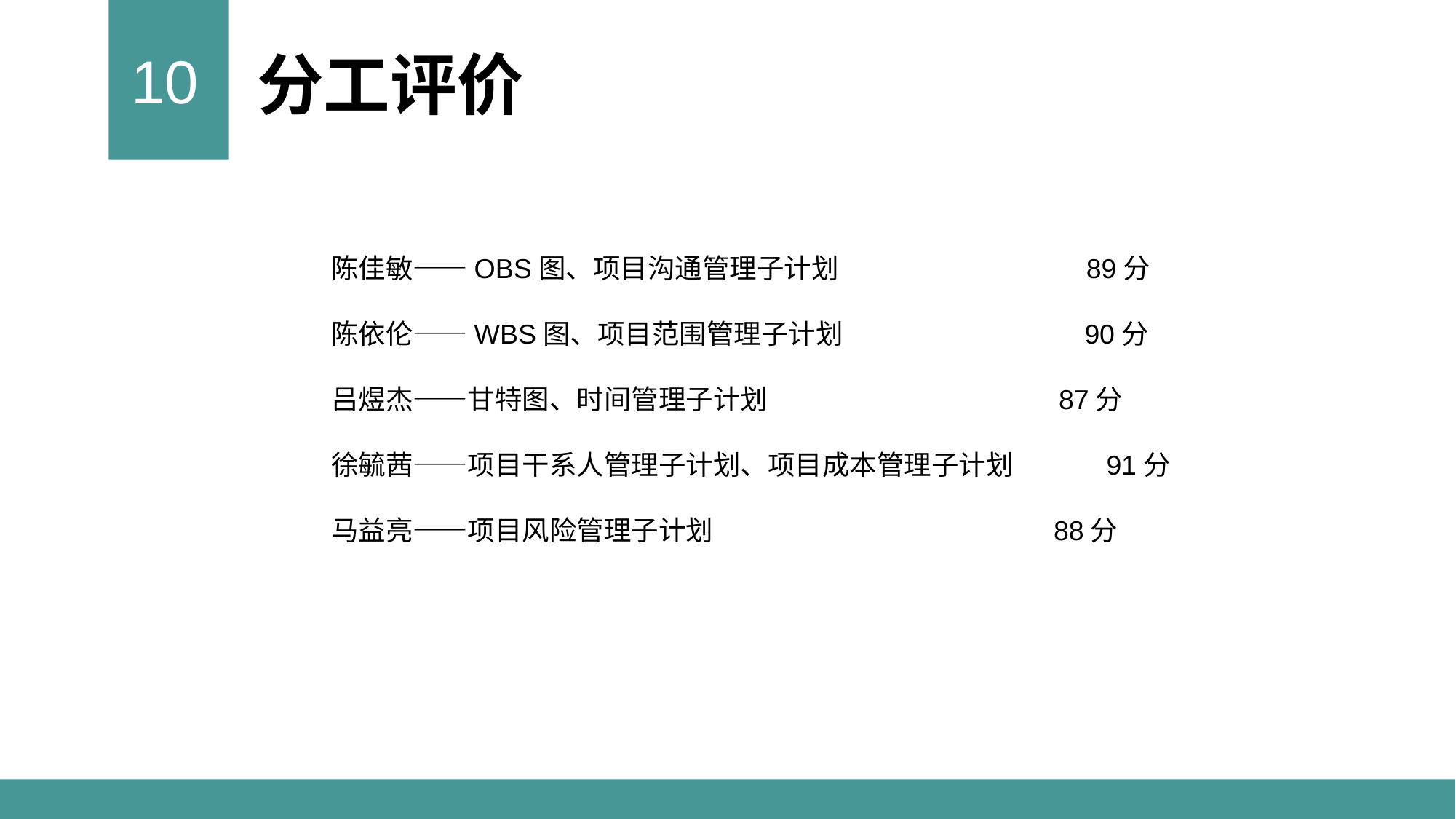

10
分工评价
陈佳敏——OBS图、项目沟通管理子计划                                       89分

陈依伦——WBS图、项目范围管理子计划                                      90分

吕煜杰——甘特图、时间管理子计划                                              87分

徐毓茜——项目干系人管理子计划、项目成本管理子计划              91分

马益亮——项目风险管理子计划                                                      88分